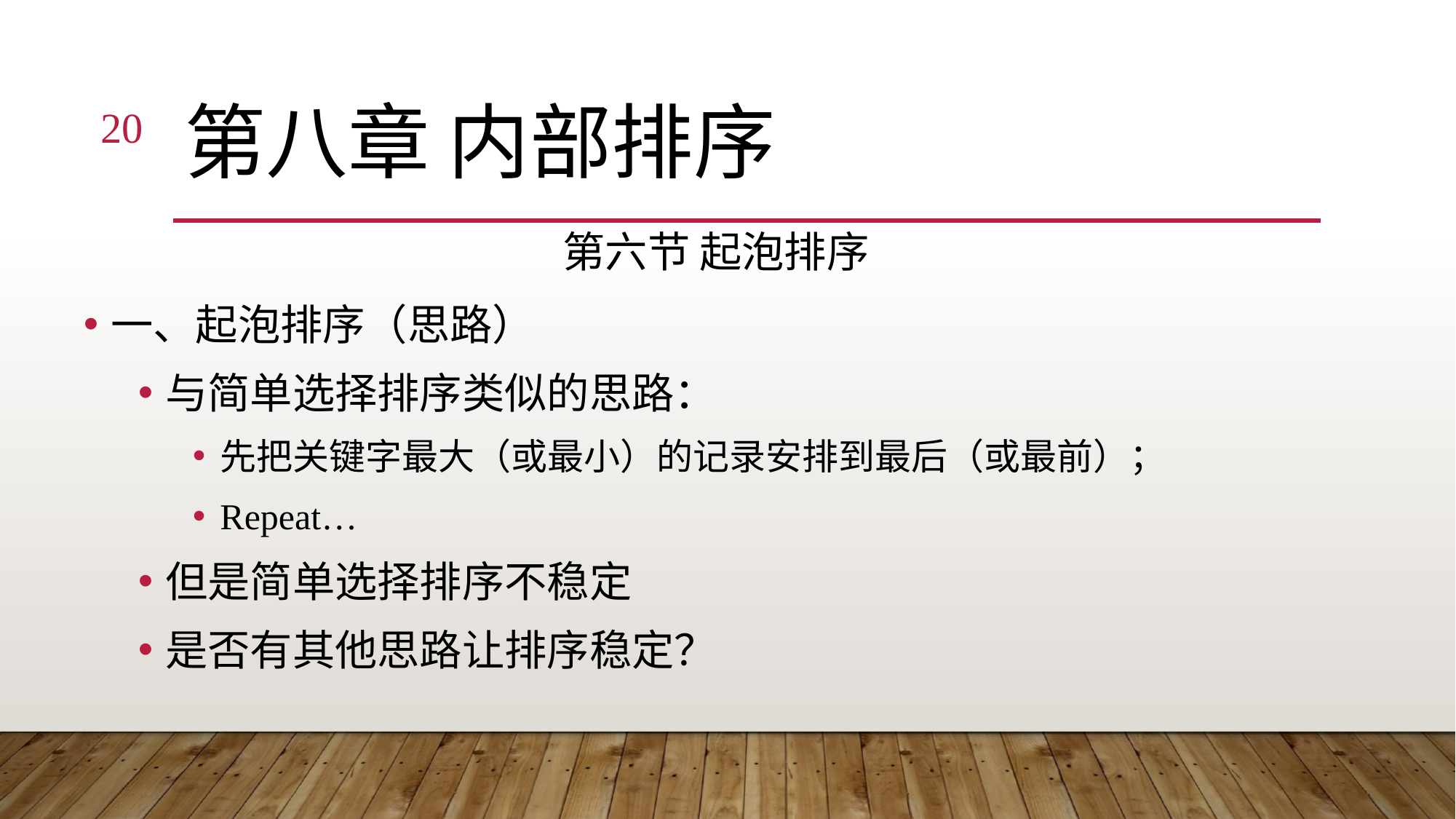

20
# 第八章 内部排序
第六节 起泡排序
一、起泡排序（思路）
与简单选择排序类似的思路：
先把关键字最大（或最小）的记录安排到最后（或最前）；
Repeat…
但是简单选择排序不稳定
是否有其他思路让排序稳定？